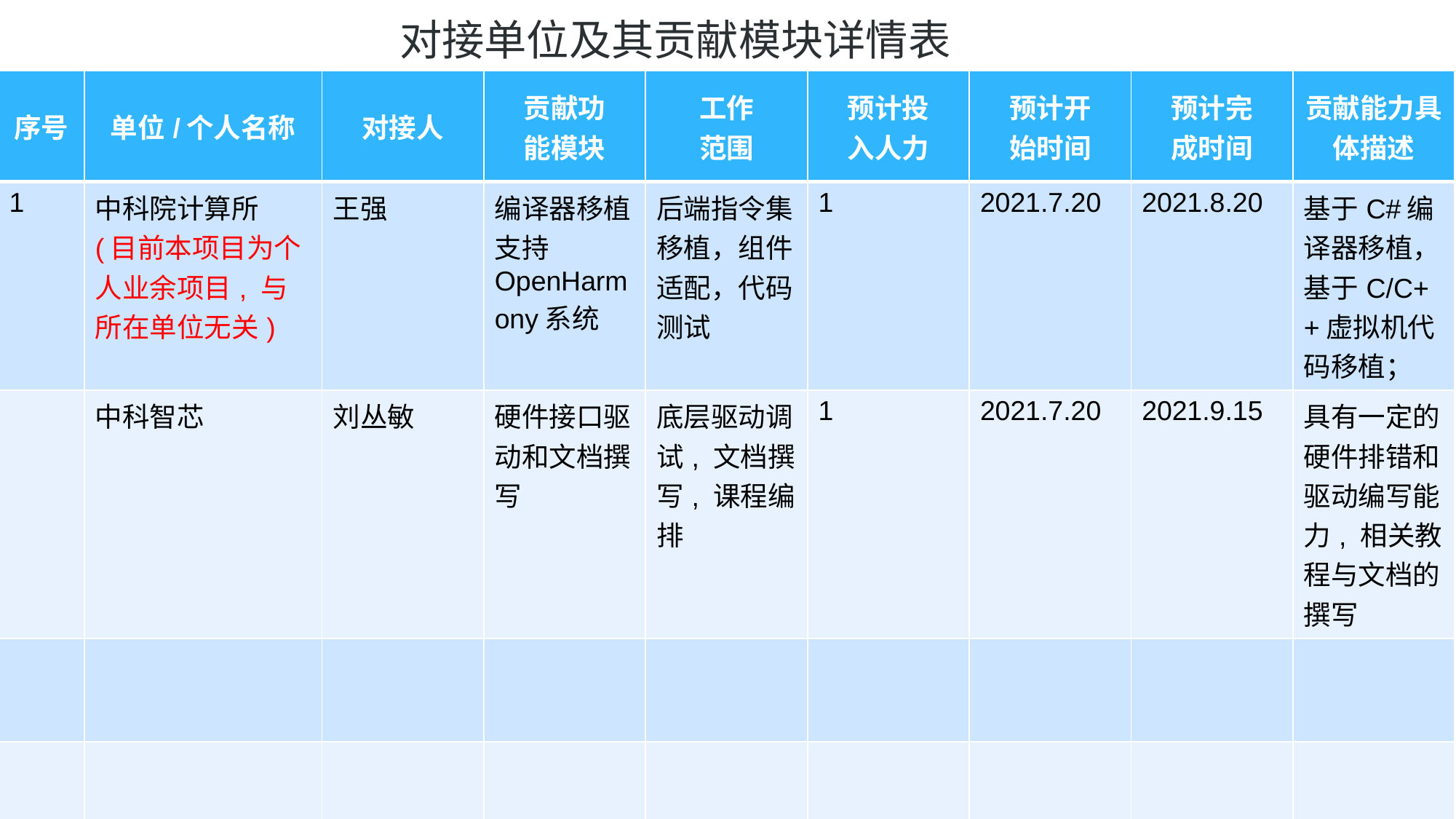

# 对接单位及其贡献模块详情表
| 序号 | 单位/个人名称 | 对接人 | 贡献功 能模块 | 工作 范围 | 预计投 入人力 | 预计开 始时间 | 预计完 成时间 | 贡献能力具体描述 |
| --- | --- | --- | --- | --- | --- | --- | --- | --- |
| 1 | 中科院计算所 (目前本项目为个人业余项目, 与所在单位无关) | 王强 | 编译器移植支持OpenHarmony系统 | 后端指令集移植，组件适配，代码测试 | 1 | 2021.7.20 | 2021.8.20 | 基于C#编译器移植，基于C/C++虚拟机代码移植； |
|  | 中科智芯 | 刘丛敏 | 硬件接口驱动和文档撰写 | 底层驱动调试, 文档撰写, 课程编排 | 1 | 2021.7.20 | 2021.9.15 | 具有一定的硬件排错和驱动编写能力, 相关教程与文档的撰写 |
|  |  |  |  |  |  |  |  |  |
|  |  |  |  |  |  |  |  |  |
|  |  |  |  |  |  |  |  |  |